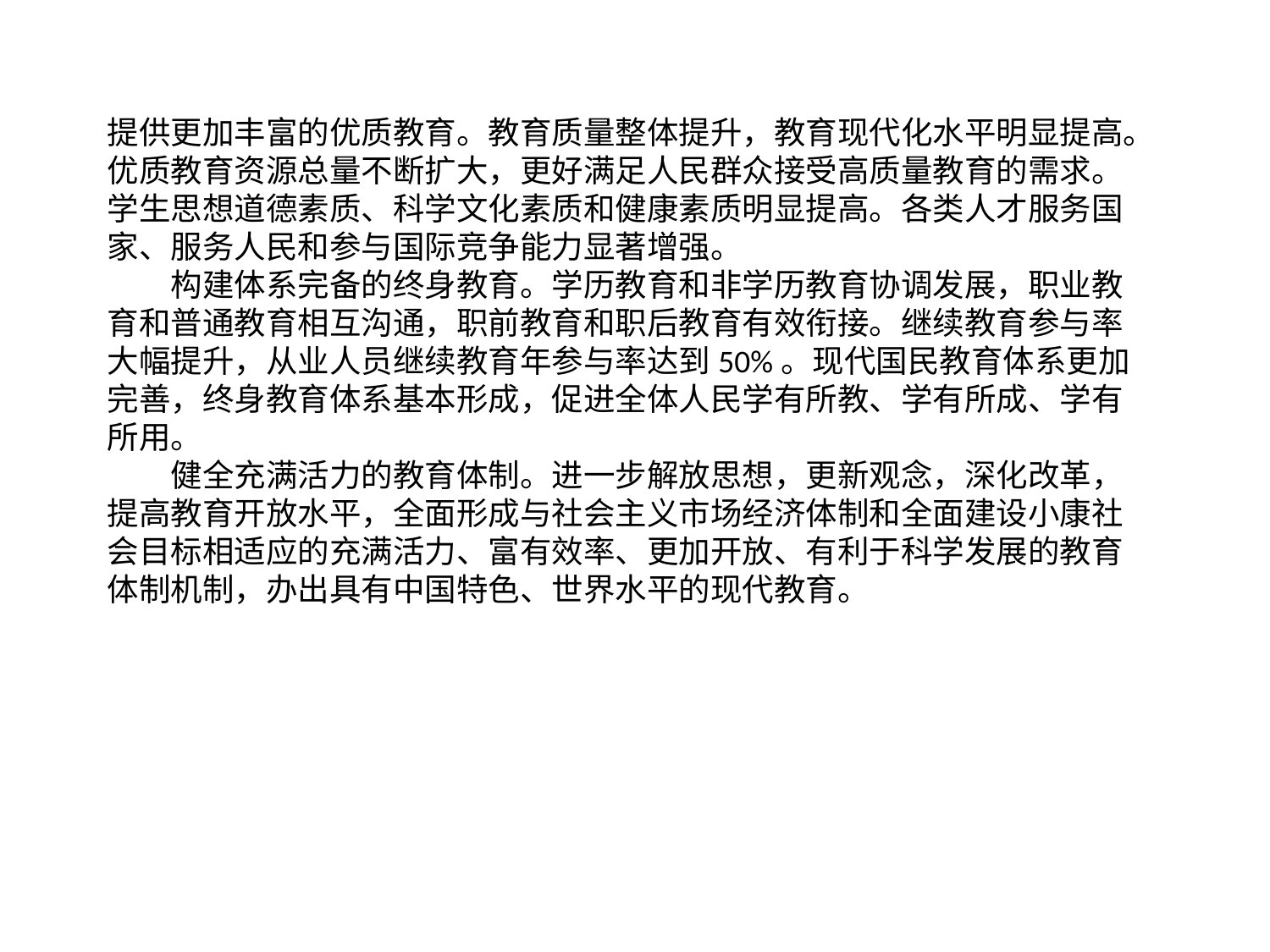

提供更加丰富的优质教育。教育质量整体提升，教育现代化水平明显提高。优质教育资源总量不断扩大，更好满足人民群众接受高质量教育的需求。学生思想道德素质、科学文化素质和健康素质明显提高。各类人才服务国家、服务人民和参与国际竞争能力显著增强。
　　构建体系完备的终身教育。学历教育和非学历教育协调发展，职业教育和普通教育相互沟通，职前教育和职后教育有效衔接。继续教育参与率大幅提升，从业人员继续教育年参与率达到50%。现代国民教育体系更加完善，终身教育体系基本形成，促进全体人民学有所教、学有所成、学有所用。
　　健全充满活力的教育体制。进一步解放思想，更新观念，深化改革，提高教育开放水平，全面形成与社会主义市场经济体制和全面建设小康社会目标相适应的充满活力、富有效率、更加开放、有利于科学发展的教育体制机制，办出具有中国特色、世界水平的现代教育。